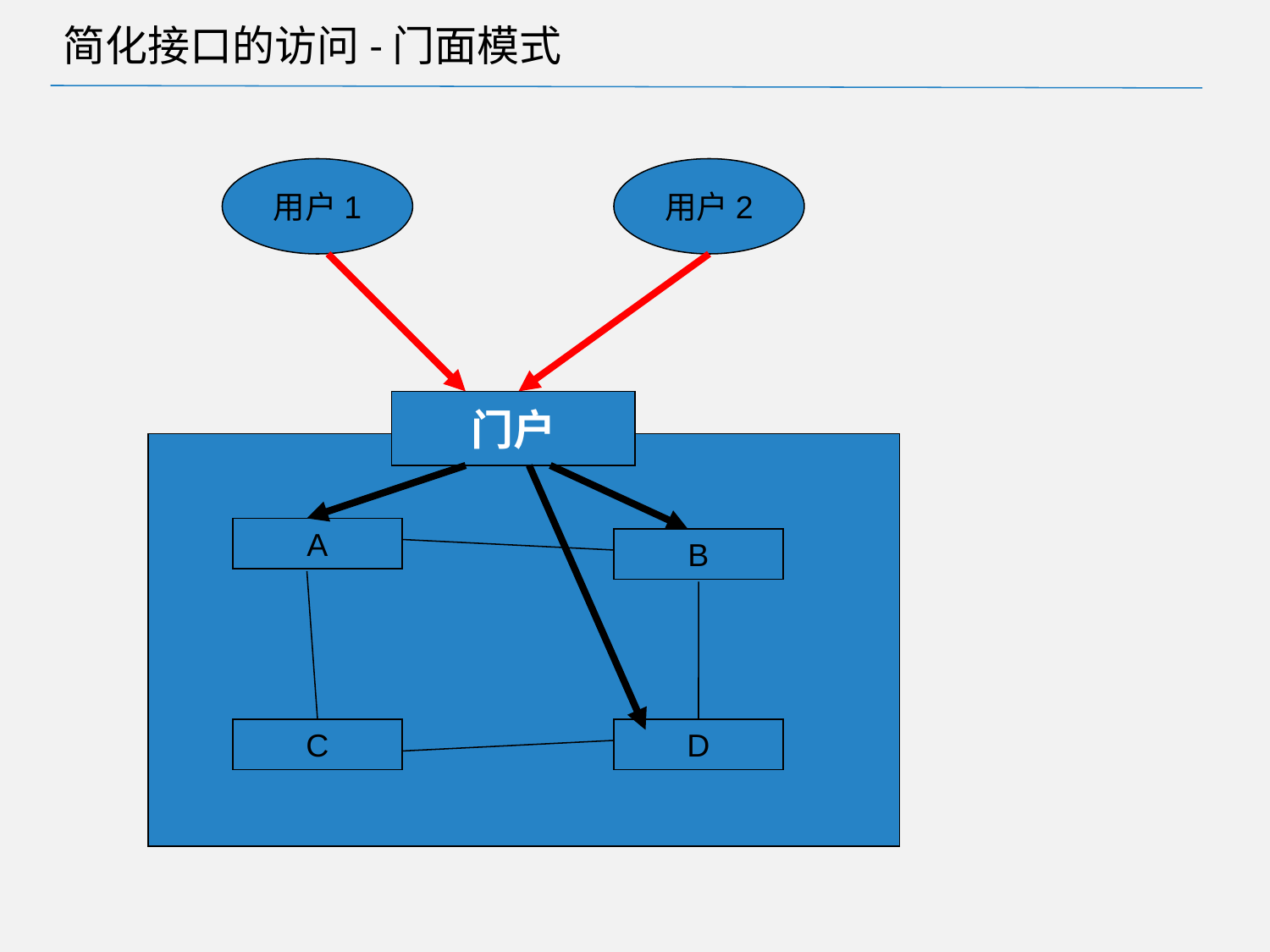

# 简化接口的访问-门面模式
用户1
用户2

门户

A
B

C
D